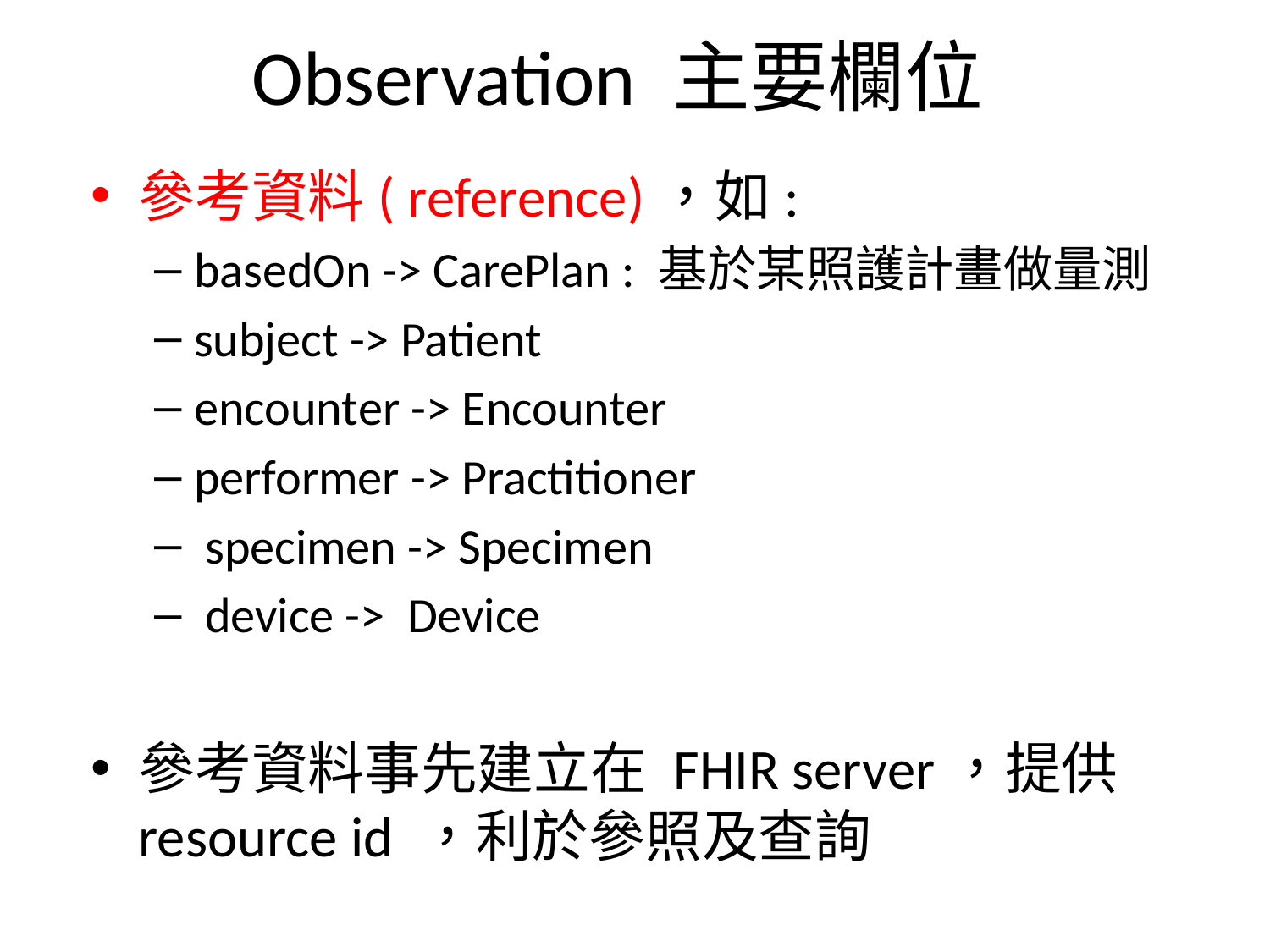

# Observation 主要欄位
參考資料( reference)，如:
basedOn -> CarePlan : 基於某照護計畫做量測
subject -> Patient
encounter -> Encounter
performer -> Practitioner
 specimen -> Specimen
 device ->  Device

參考資料事先建立在 FHIR server，提供 resource id ，利於參照及查詢